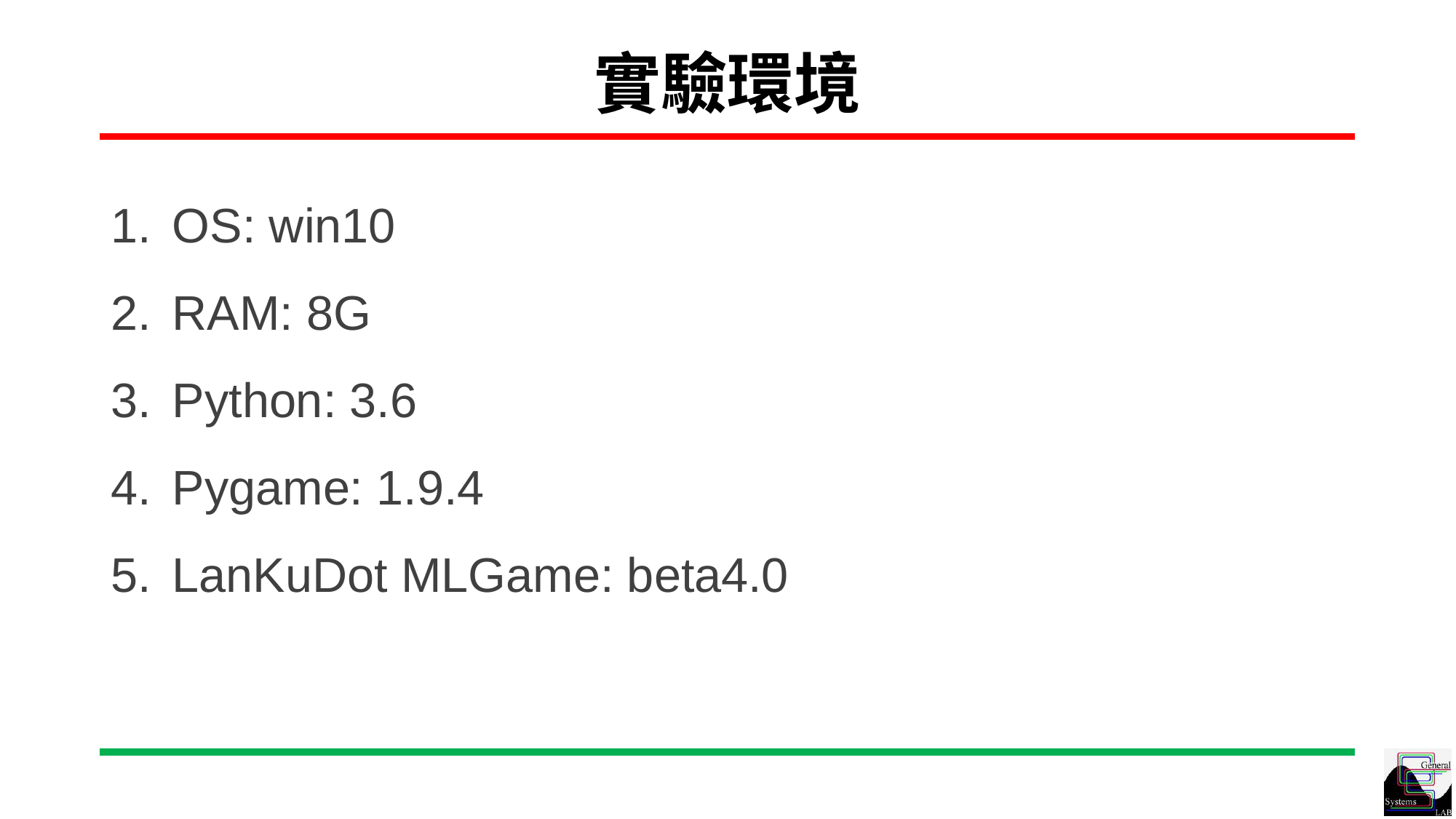

# 實驗環境
OS: win10
RAM: 8G
Python: 3.6
Pygame: 1.9.4
LanKuDot MLGame: beta4.0